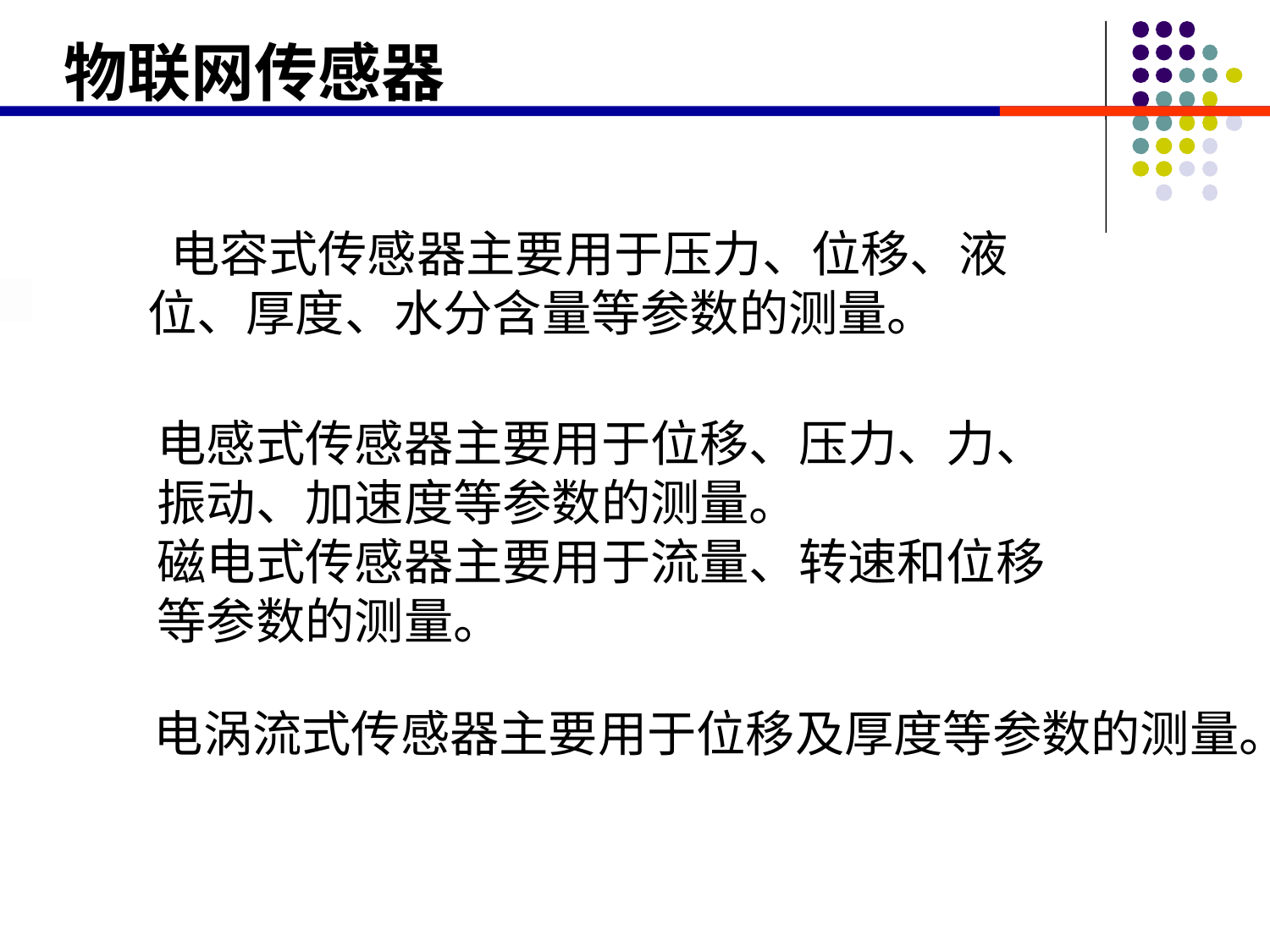

物联网传感器

 电容式传感器主要用于压力、位移、液位、厚度、水分含量等参数的测量。

电感式传感器主要用于位移、压力、力、振动、加速度等参数的测量。
磁电式传感器主要用于流量、转速和位移等参数的测量。
电涡流式传感器主要用于位移及厚度等参数的测量。